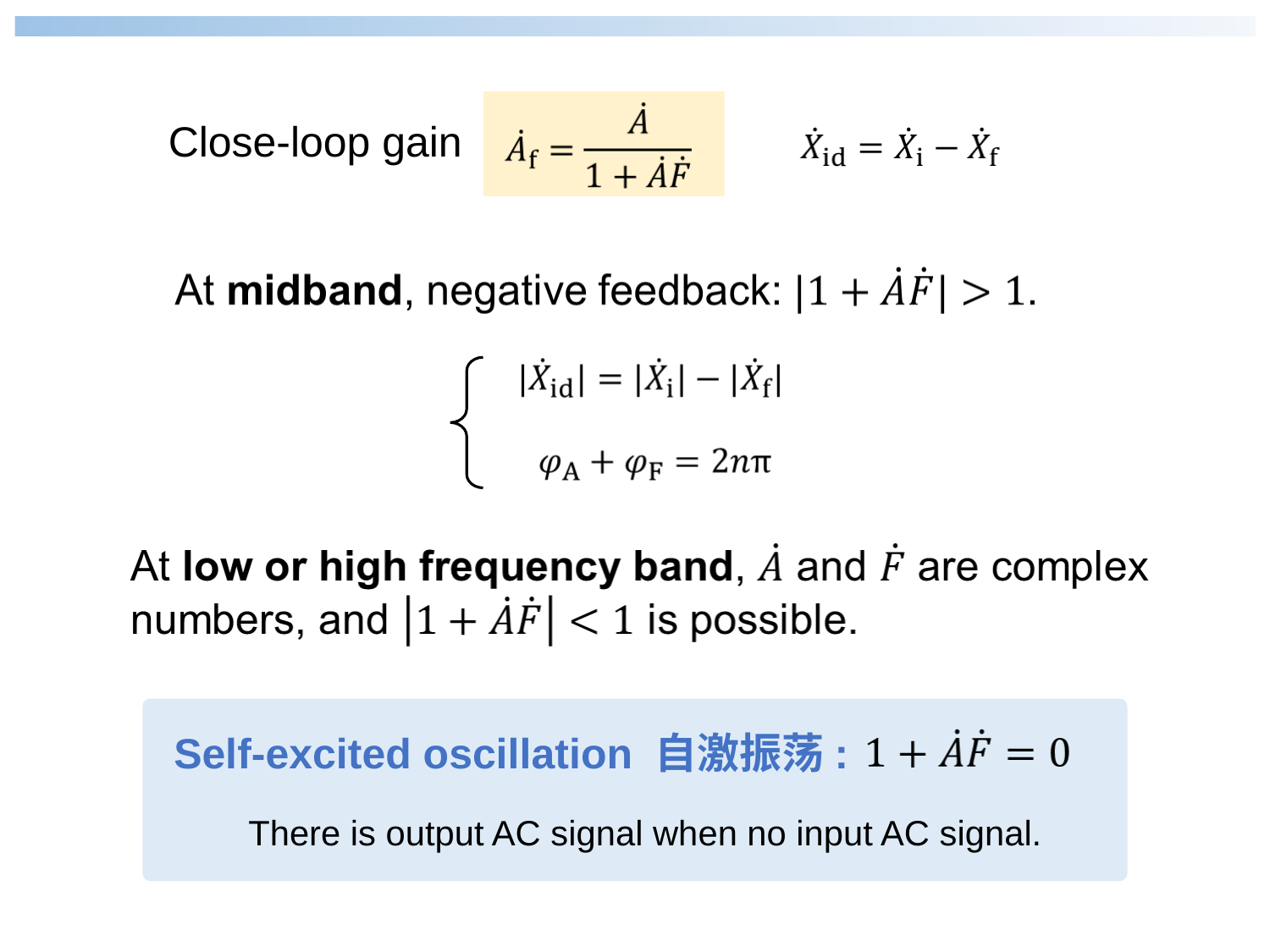

Close-loop gain

Self-excited oscillation 自激振荡:
There is output AC signal when no input AC signal.